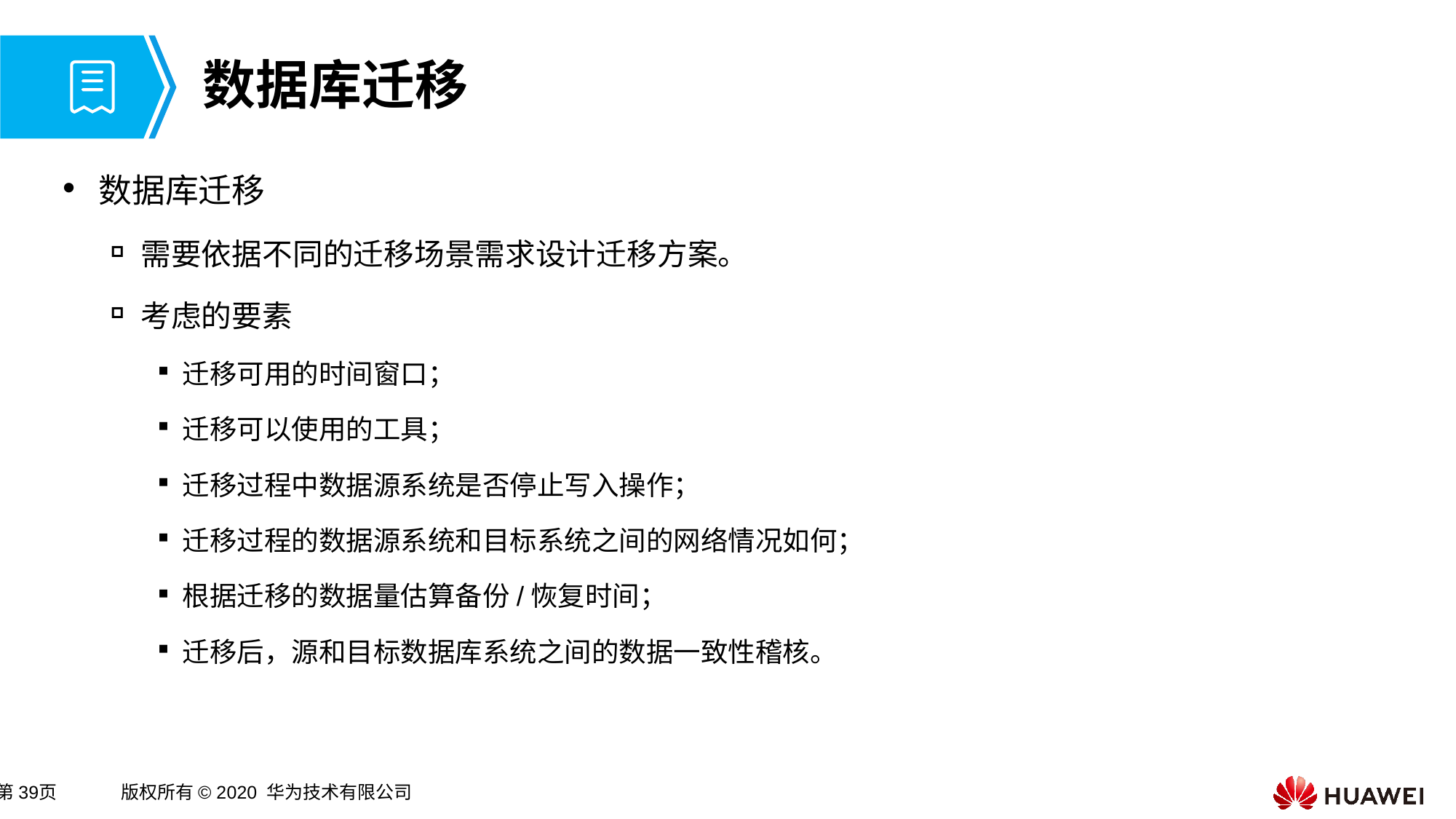

# 数据库迁移
数据库迁移
需要依据不同的迁移场景需求设计迁移方案。
考虑的要素
迁移可用的时间窗口；
迁移可以使用的工具；
迁移过程中数据源系统是否停止写入操作；
迁移过程的数据源系统和目标系统之间的网络情况如何；
根据迁移的数据量估算备份/恢复时间；
迁移后，源和目标数据库系统之间的数据一致性稽核。